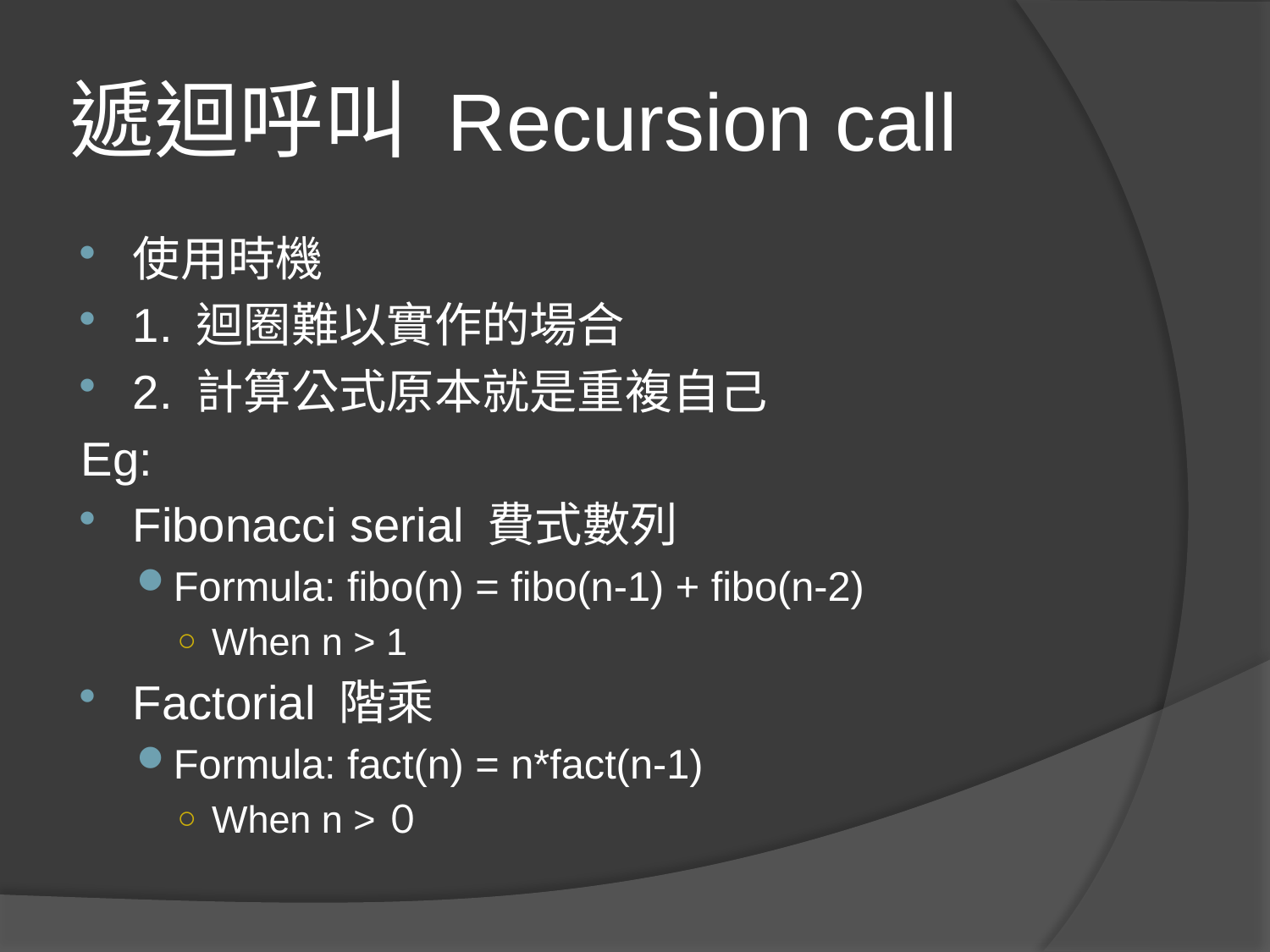

# 遞迴呼叫 Recursion call
使用時機
1. 迴圈難以實作的場合
2. 計算公式原本就是重複自己
Eg:
Fibonacci serial 費式數列
Formula: fibo(n) = fibo(n-1) + fibo(n-2)
When n > 1
Factorial 階乘
Formula: fact(n) = n*fact(n-1)
When n >０